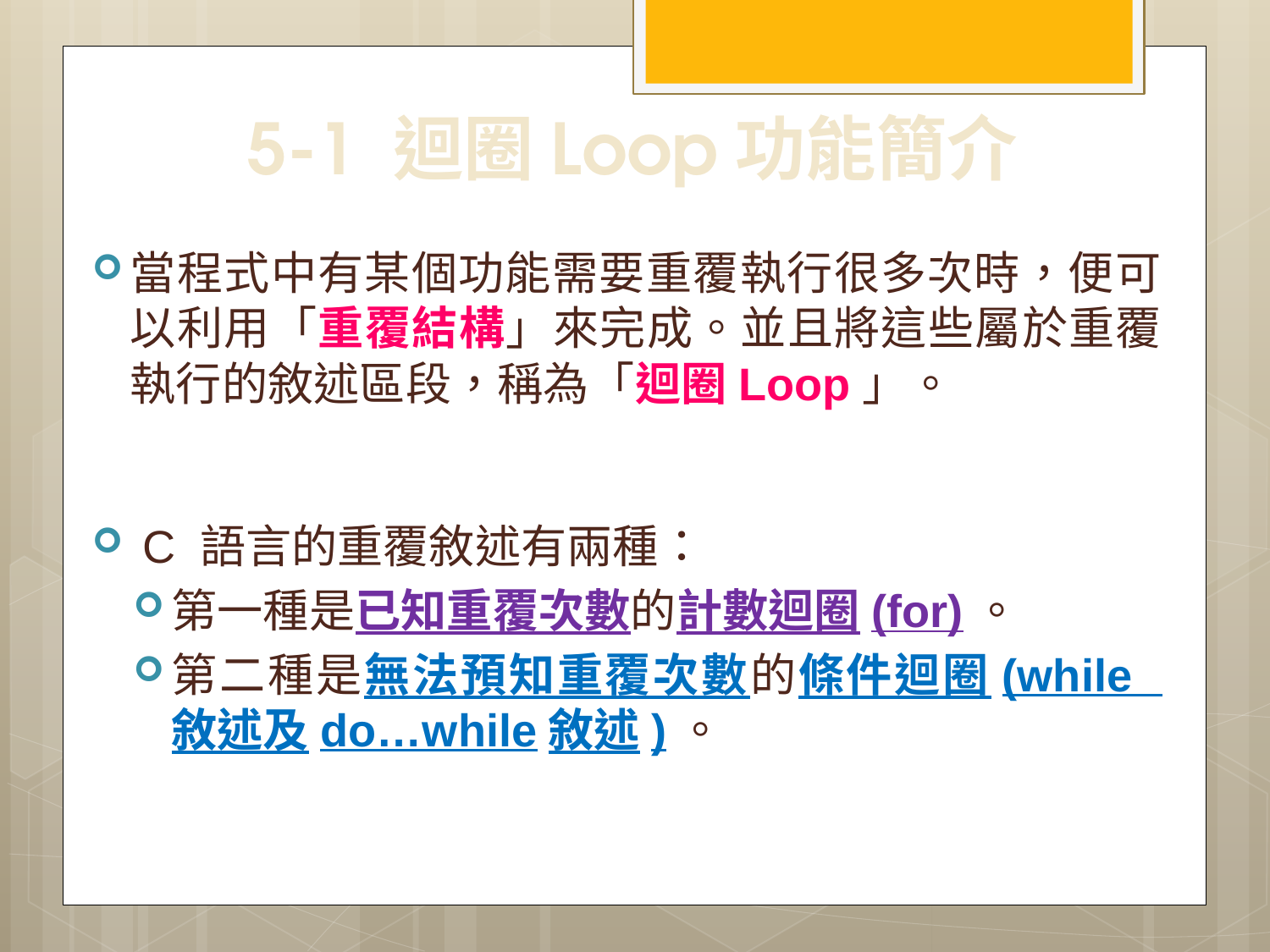

# 5-1 迴圈Loop功能簡介
當程式中有某個功能需要重覆執行很多次時，便可以利用「重覆結構」來完成。並且將這些屬於重覆執行的敘述區段，稱為「迴圈Loop」。

 C 語言的重覆敘述有兩種：
第一種是已知重覆次數的計數迴圈(for)。
第二種是無法預知重覆次數的條件迴圈(while   敘述及do…while敘述)。